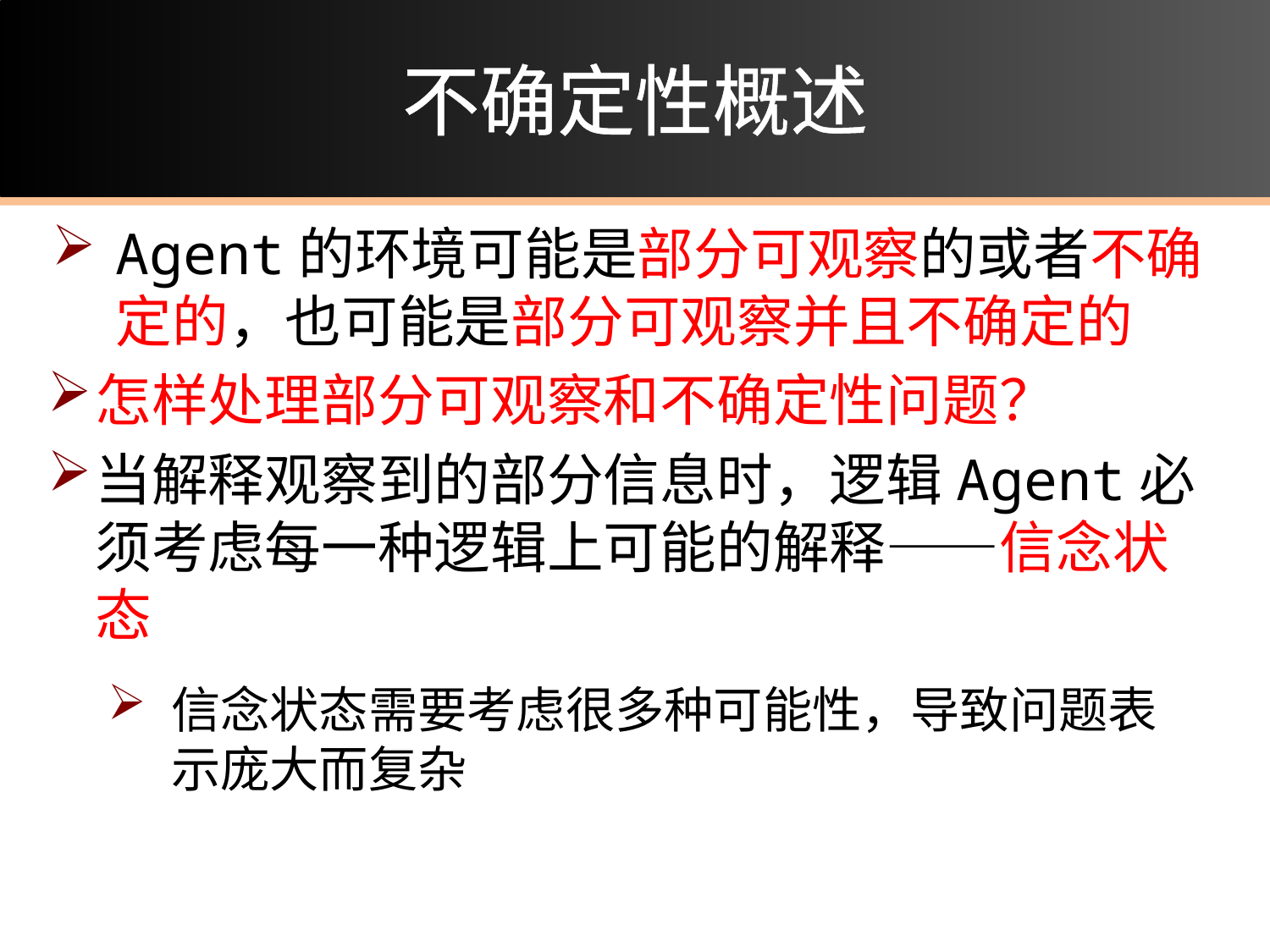

# 不确定性概述
Agent的环境可能是部分可观察的或者不确定的，也可能是部分可观察并且不确定的
怎样处理部分可观察和不确定性问题？
当解释观察到的部分信息时，逻辑Agent必须考虑每一种逻辑上可能的解释——信念状态
信念状态需要考虑很多种可能性，导致问题表示庞大而复杂